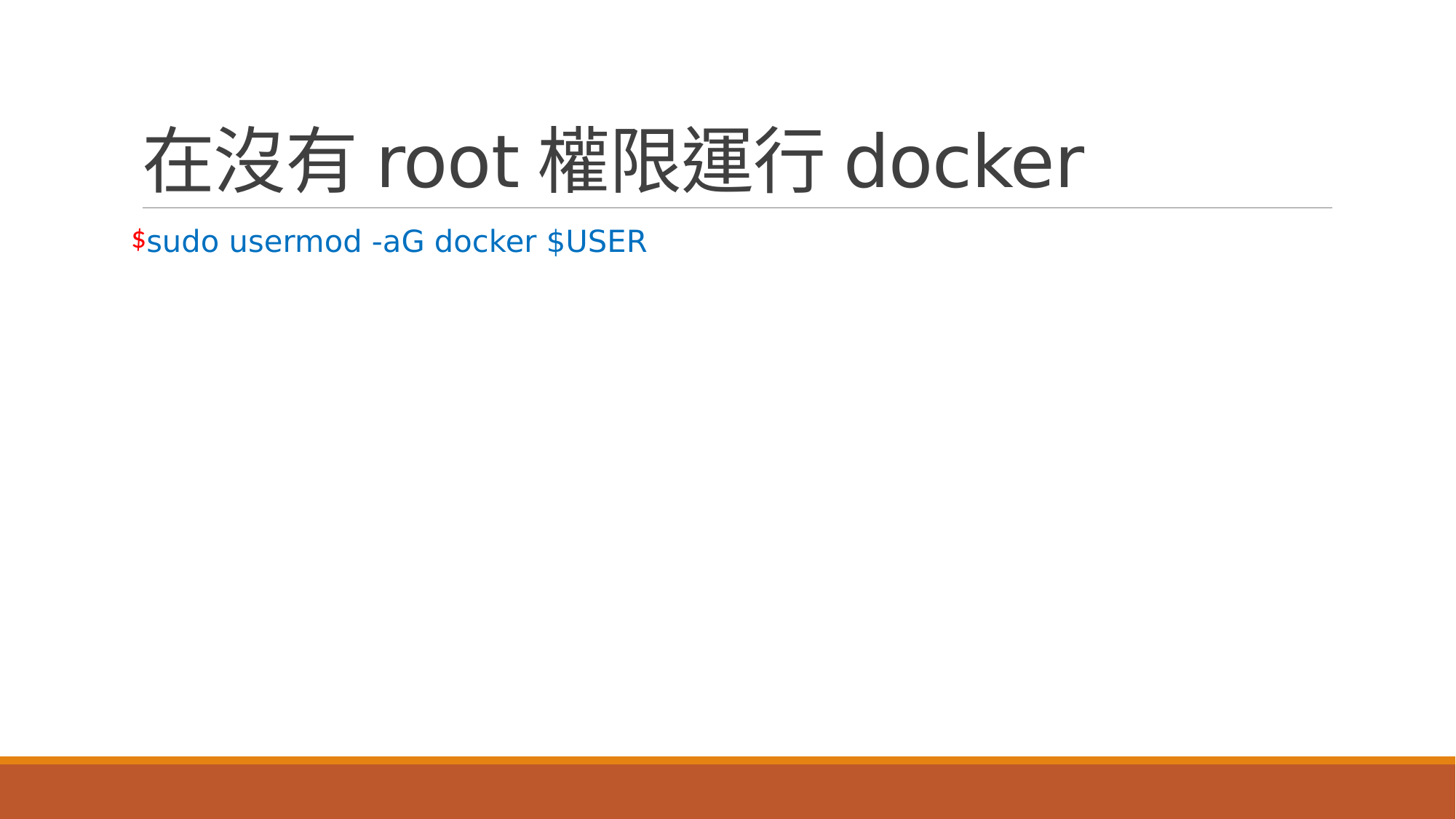

# 在沒有root權限運行docker
sudo usermod -aG docker $USER